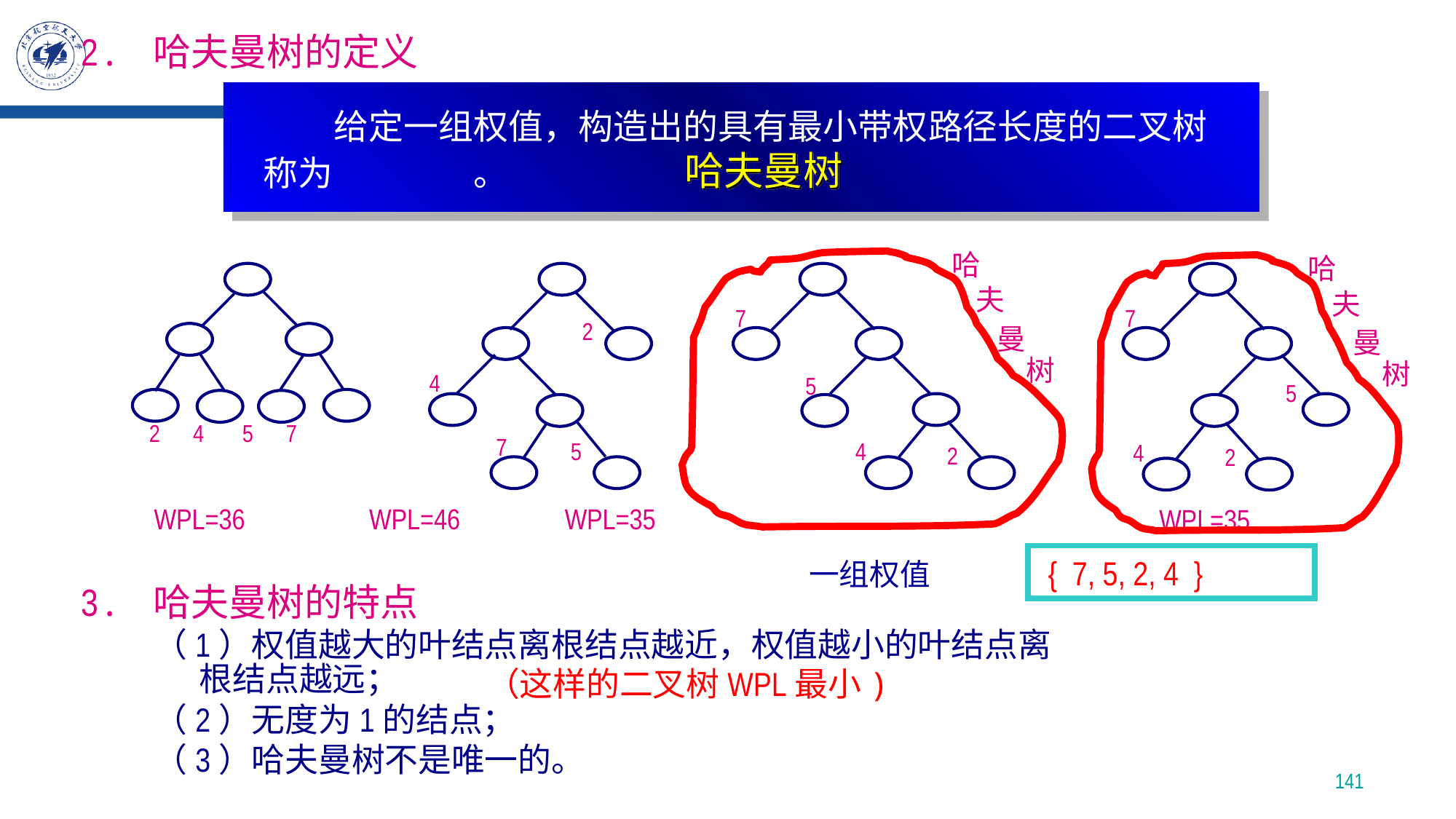

2. 哈夫曼树的定义

        给定一组权值，构造出的具有最小带权路径长度的二叉树称为                  。
哈夫曼树
哈

夫
曼
树
哈

夫
曼
树

2      4       5      7

2

4

7
5

7

5

4
2

7

5

4
2

WPL=35
WPL=36                   WPL=46                WPL=35

{  7, 5, 2, 4  }
一组权值
3. 哈夫曼树的特点
（1）权值越大的叶结点离根结点越近，权值越小的叶结点离
     根结点越远；
（这样的二叉树WPL最小)
（2）无度为1的结点；
（3）哈夫曼树不是唯一的。
141